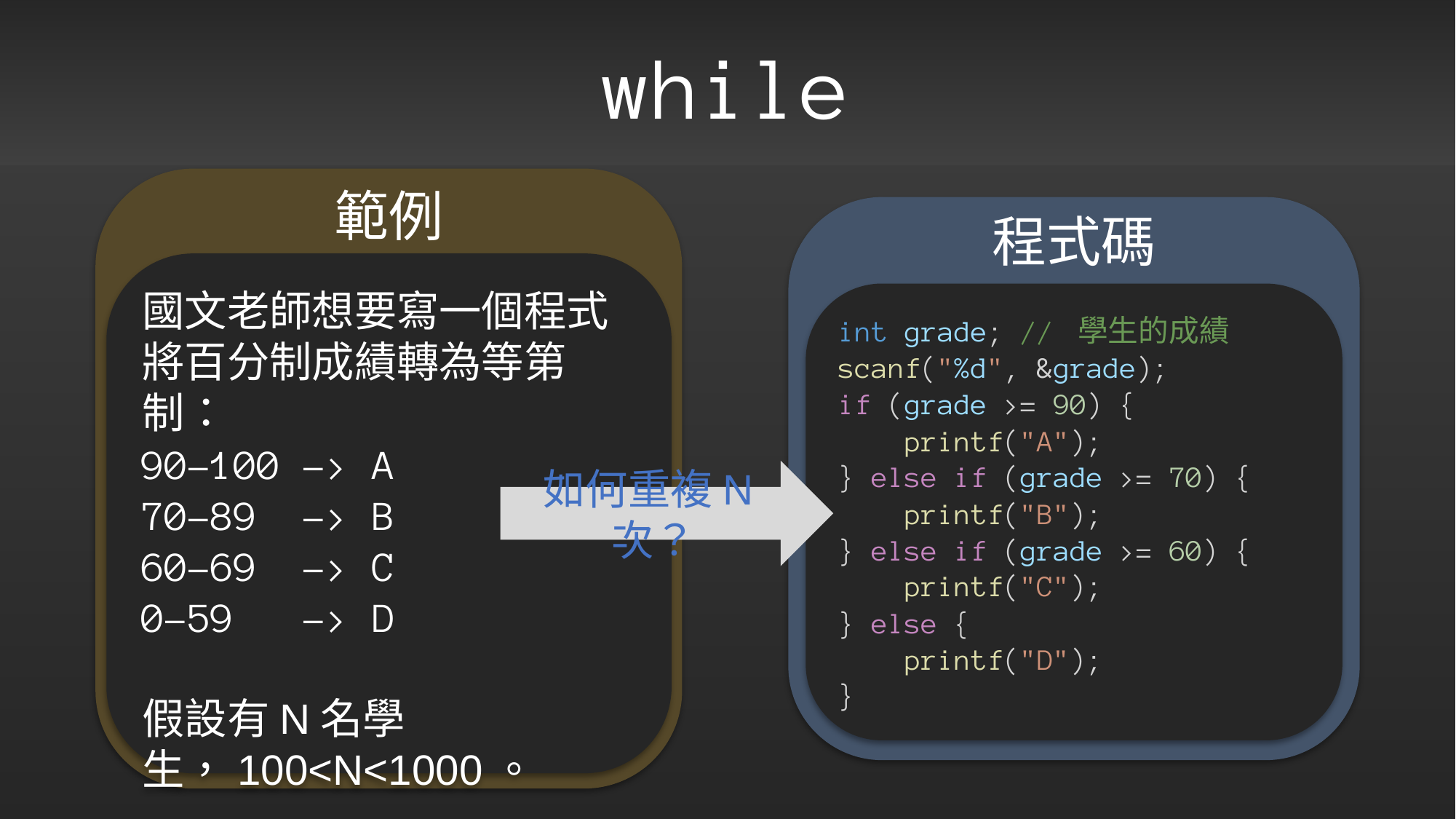

while

範例
國文老師想要寫一個程式將百分制成績轉為等第制：
90-100 -> A
70-89  -> B
60-69  -> C
0-59   -> D

假設有N名學生，100<N<1000。

程式碼
int grade; // 學生的成績
scanf("%d", &grade);
if (grade >= 90) {
    printf("A");
} else if (grade >= 70) {
    printf("B");
} else if (grade >= 60) {
    printf("C");
} else {
    printf("D");
}
如何重複N次？